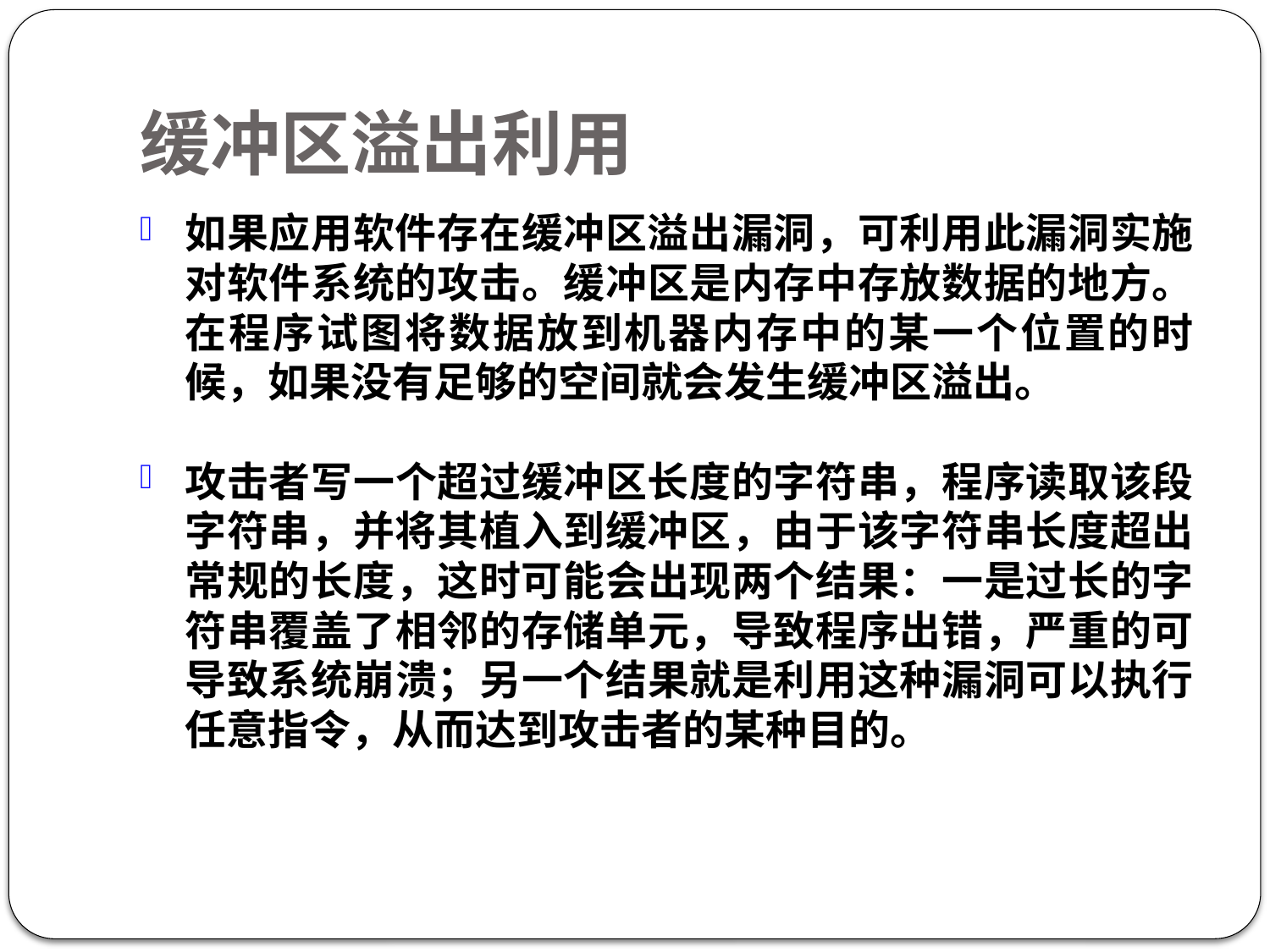

# 缓冲区溢出利用
如果应用软件存在缓冲区溢出漏洞，可利用此漏洞实施对软件系统的攻击。缓冲区是内存中存放数据的地方。在程序试图将数据放到机器内存中的某一个位置的时候，如果没有足够的空间就会发生缓冲区溢出。

攻击者写一个超过缓冲区长度的字符串，程序读取该段字符串，并将其植入到缓冲区，由于该字符串长度超出常规的长度，这时可能会出现两个结果：一是过长的字符串覆盖了相邻的存储单元，导致程序出错，严重的可导致系统崩溃；另一个结果就是利用这种漏洞可以执行任意指令，从而达到攻击者的某种目的。